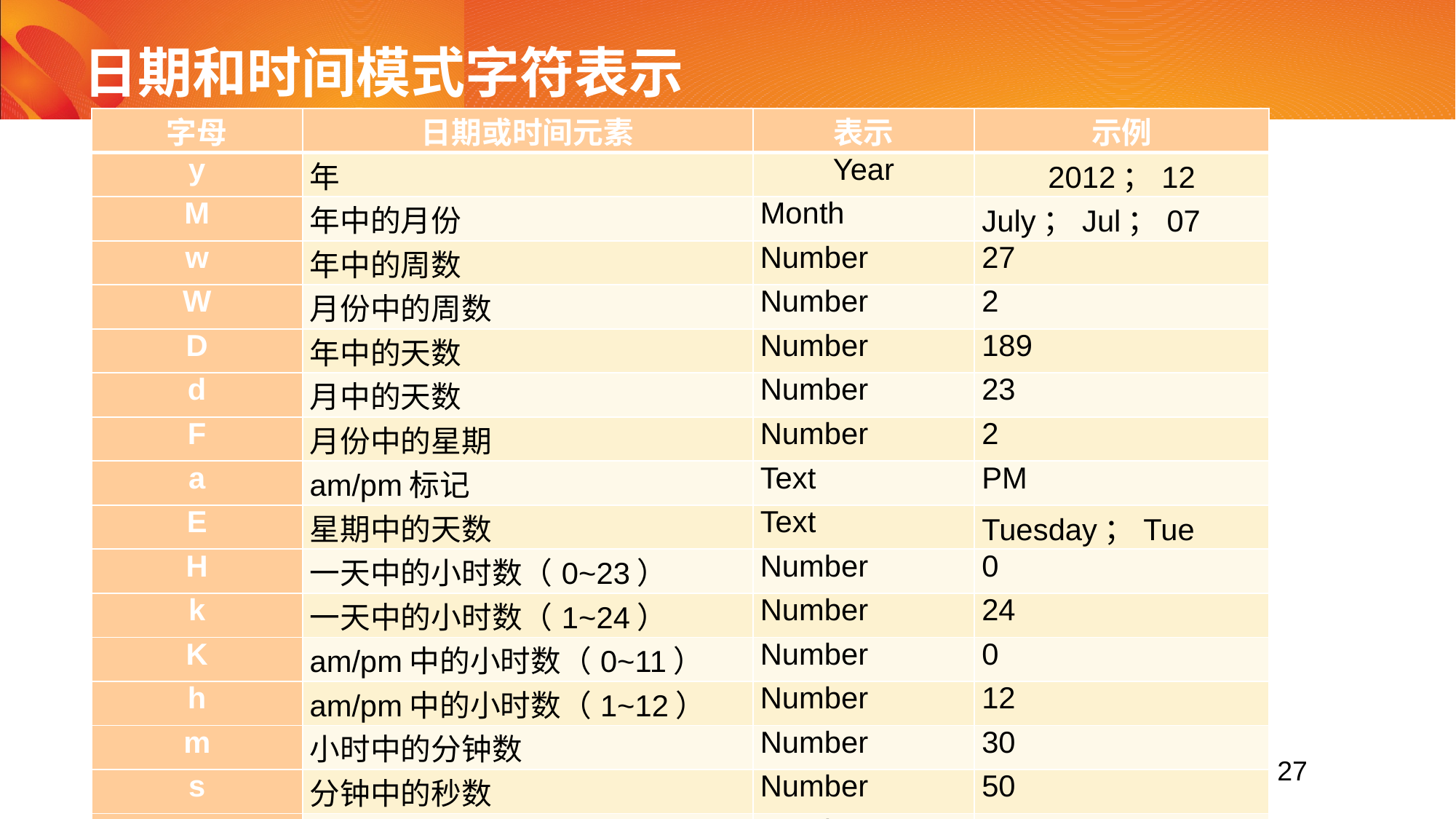

# 日期和时间模式字符表示
| 字母 | 日期或时间元素 | 表示 | 示例 |
| --- | --- | --- | --- |
| y | 年 | Year | 2012；12 |
| M | 年中的月份 | Month | July；Jul；07 |
| w | 年中的周数 | Number | 27 |
| W | 月份中的周数 | Number | 2 |
| D | 年中的天数 | Number | 189 |
| d | 月中的天数 | Number | 23 |
| F | 月份中的星期 | Number | 2 |
| a | am/pm标记 | Text | PM |
| E | 星期中的天数 | Text | Tuesday；Tue |
| H | 一天中的小时数（0~23） | Number | 0 |
| k | 一天中的小时数（1~24） | Number | 24 |
| K | am/pm中的小时数（0~11） | Number | 0 |
| h | am/pm中的小时数（1~12） | Number | 12 |
| m | 小时中的分钟数 | Number | 30 |
| s | 分钟中的秒数 | Number | 50 |
| S | 毫秒数 | Number | 978 |